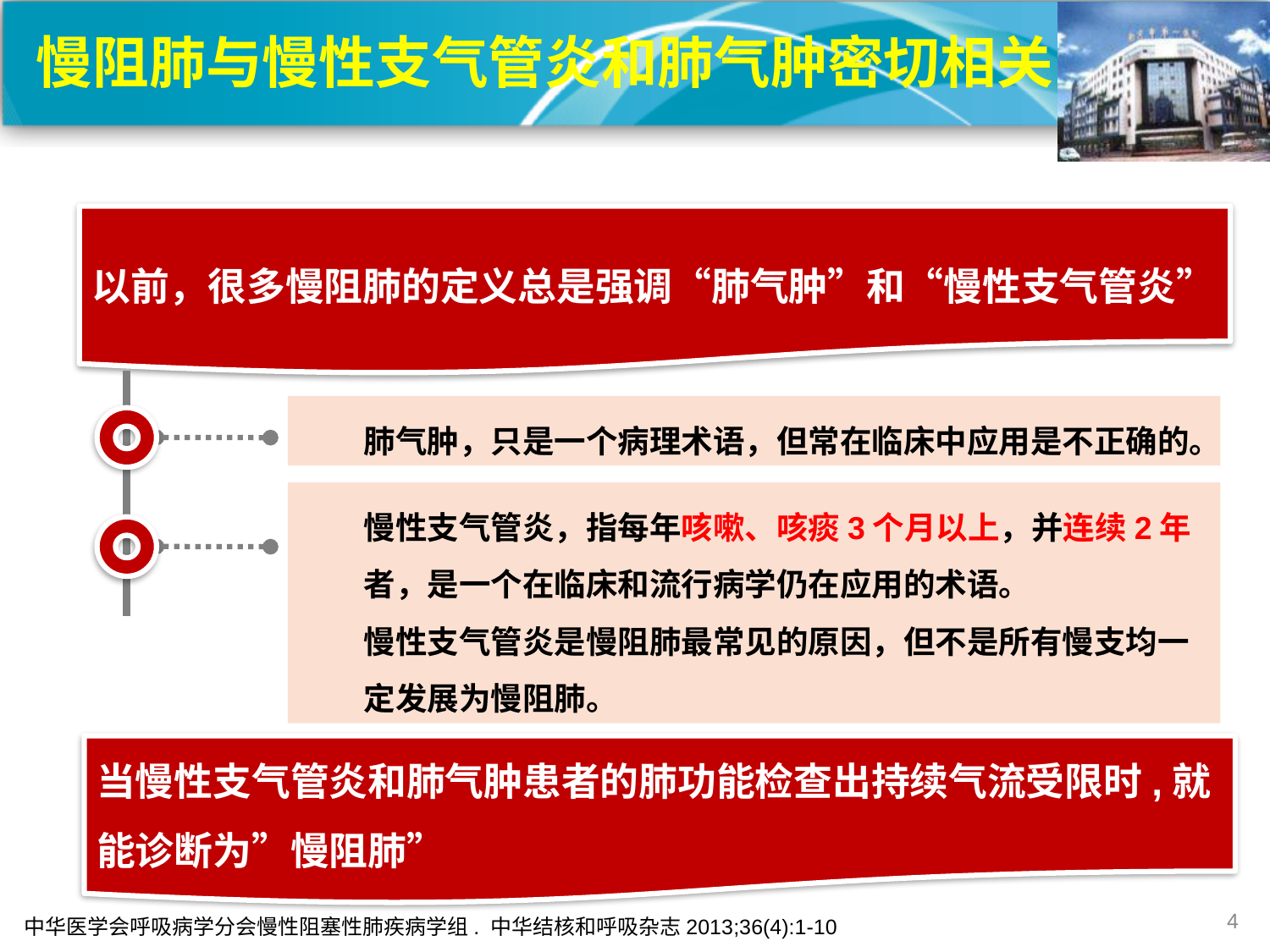

慢阻肺与慢性支气管炎和肺气肿密切相关
以前，很多慢阻肺的定义总是强调“肺气肿”和“慢性支气管炎”

肺气肿，只是一个病理术语，但常在临床中应用是不正确的。
慢性支气管炎，指每年咳嗽、咳痰3个月以上，并连续2年者，是一个在临床和流行病学仍在应用的术语。
慢性支气管炎是慢阻肺最常见的原因，但不是所有慢支均一定发展为慢阻肺。
当慢性支气管炎和肺气肿患者的肺功能检查出持续气流受限时,就能诊断为”慢阻肺”
4
中华医学会呼吸病学分会慢性阻塞性肺疾病学组. 中华结核和呼吸杂志2013;36(4):1-10